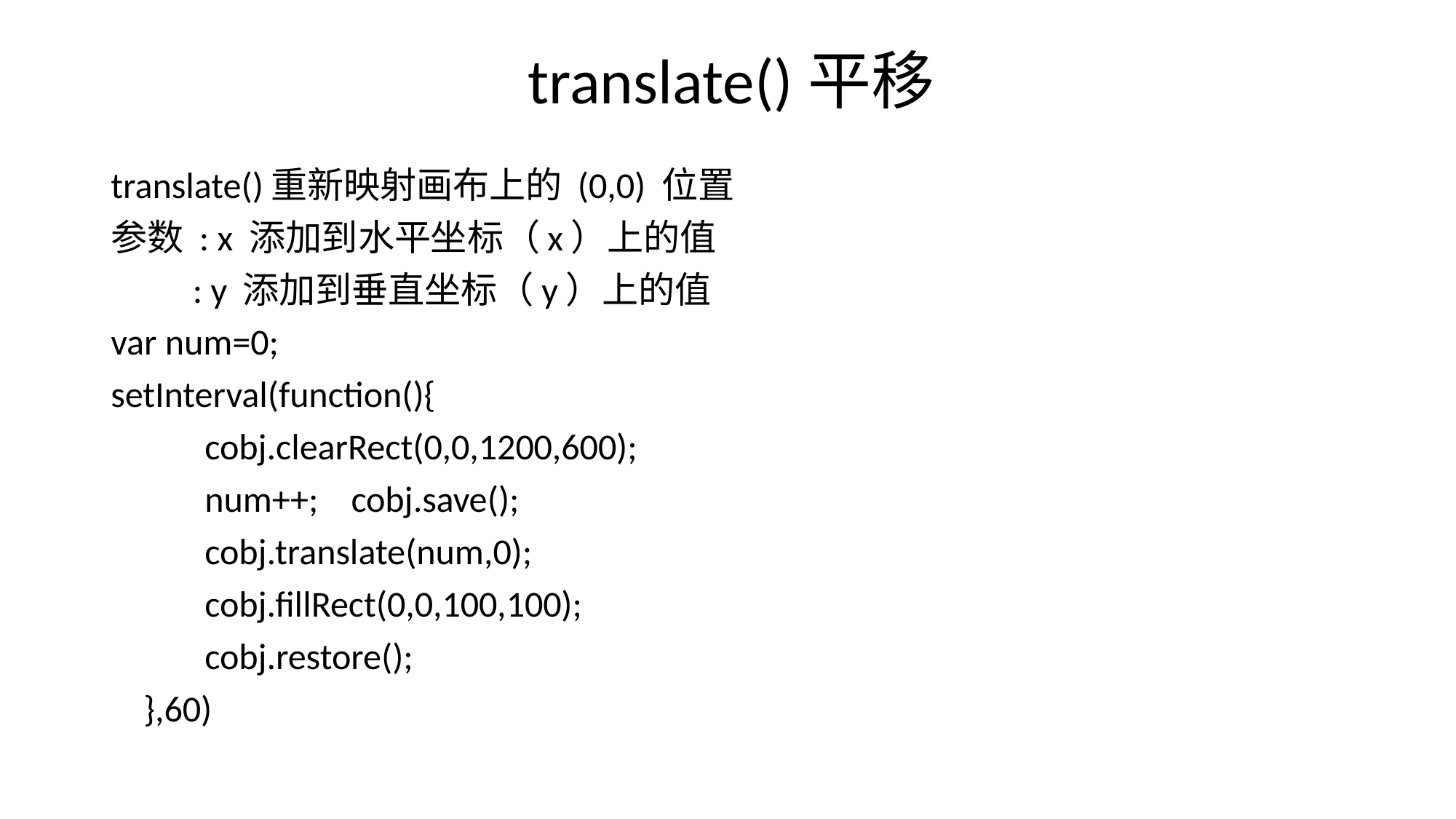

# translate()平移
translate()重新映射画布上的 (0,0) 位置
参数 : x 添加到水平坐标（x）上的值
          : y 添加到垂直坐标（y）上的值
var num=0;
setInterval(function(){
    	cobj.clearRect(0,0,1200,600);
    	num++;    cobj.save();
    	cobj.translate(num,0);
    	cobj.fillRect(0,0,100,100);
    	cobj.restore();
    },60)